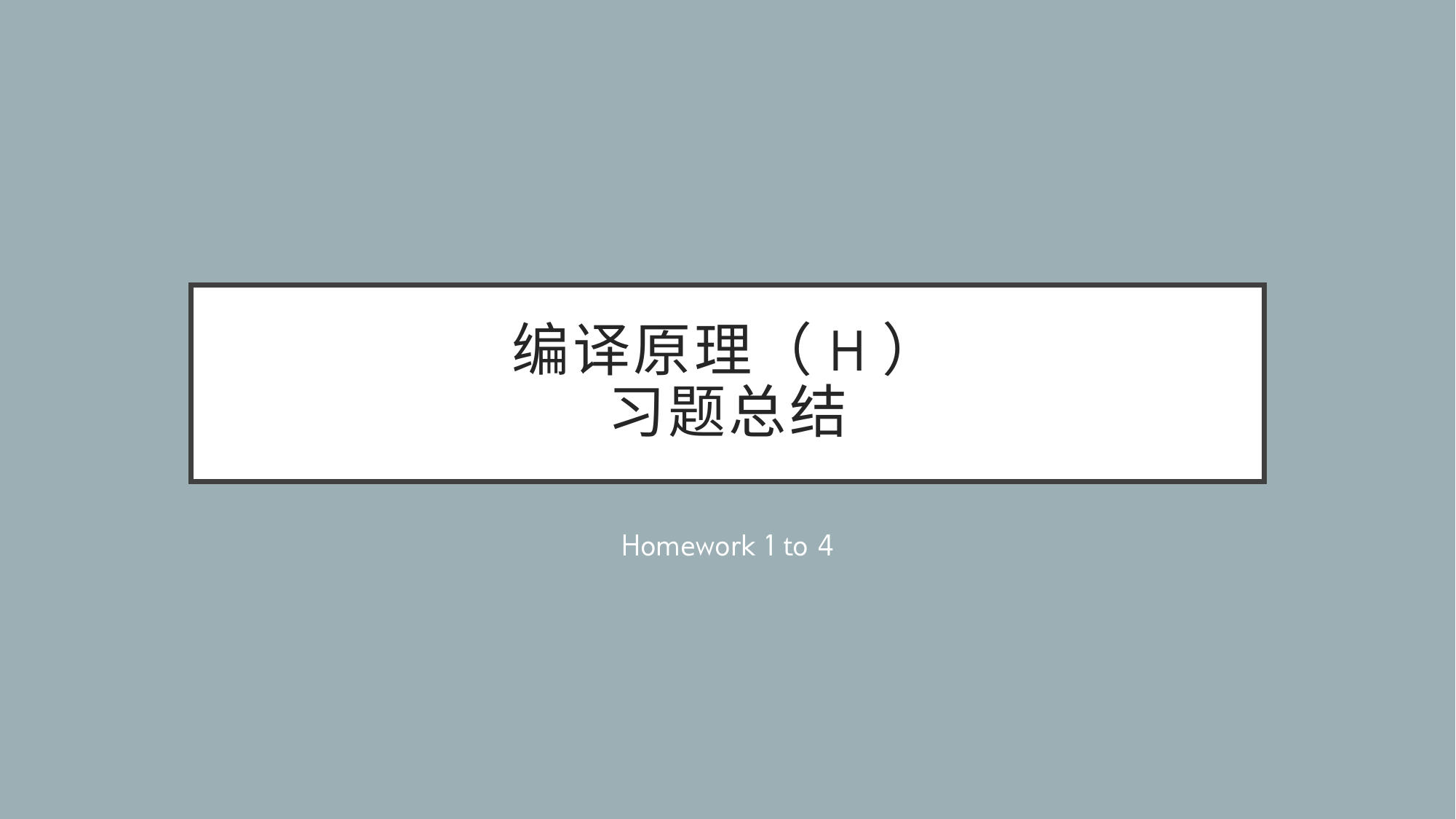

# 编译原理（H） 习题总结
Homework 1 to 4